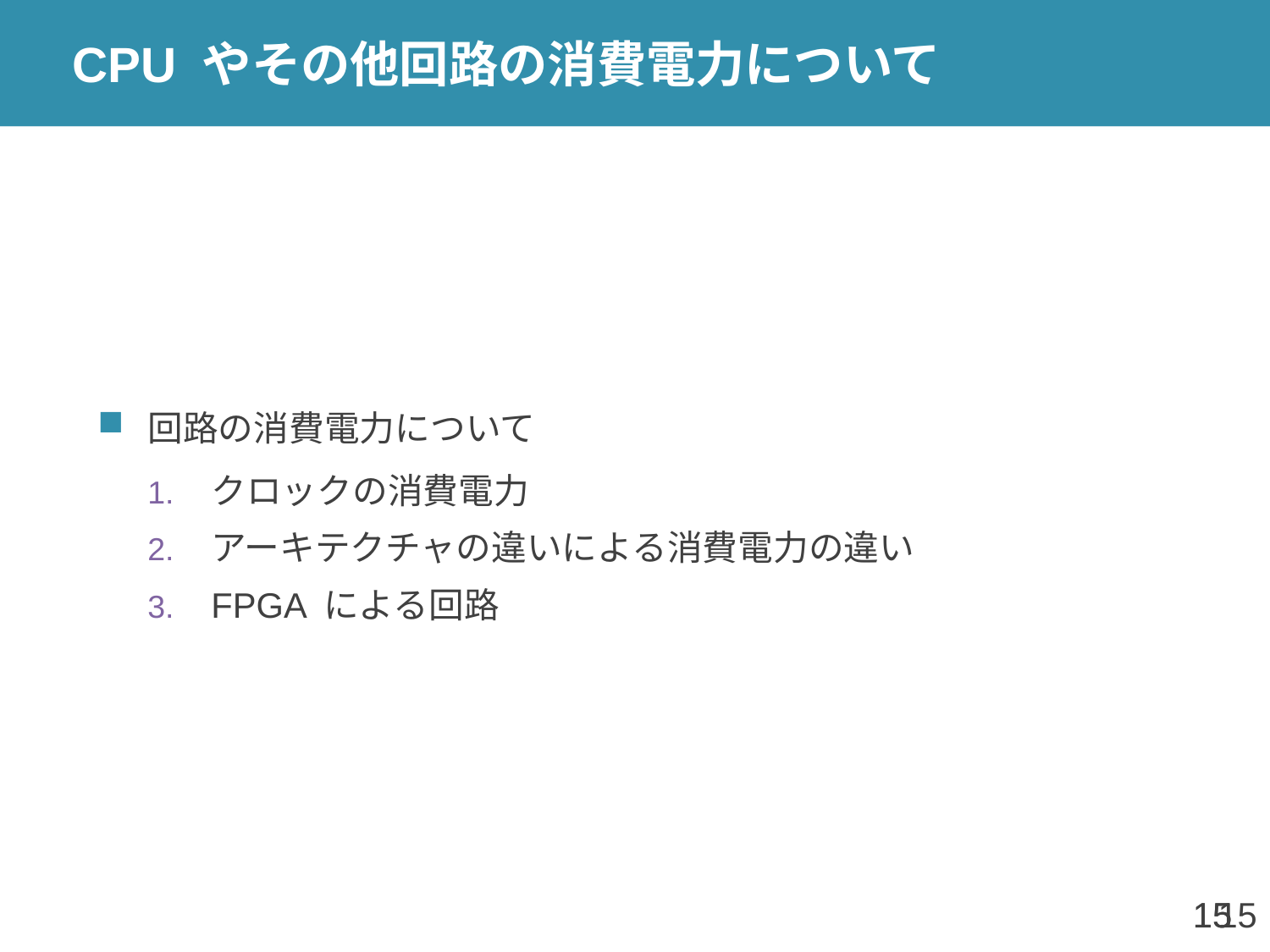

# CPU やその他回路の消費電力について
回路の消費電力について
クロックの消費電力
アーキテクチャの違いによる消費電力の違い
FPGA による回路
15